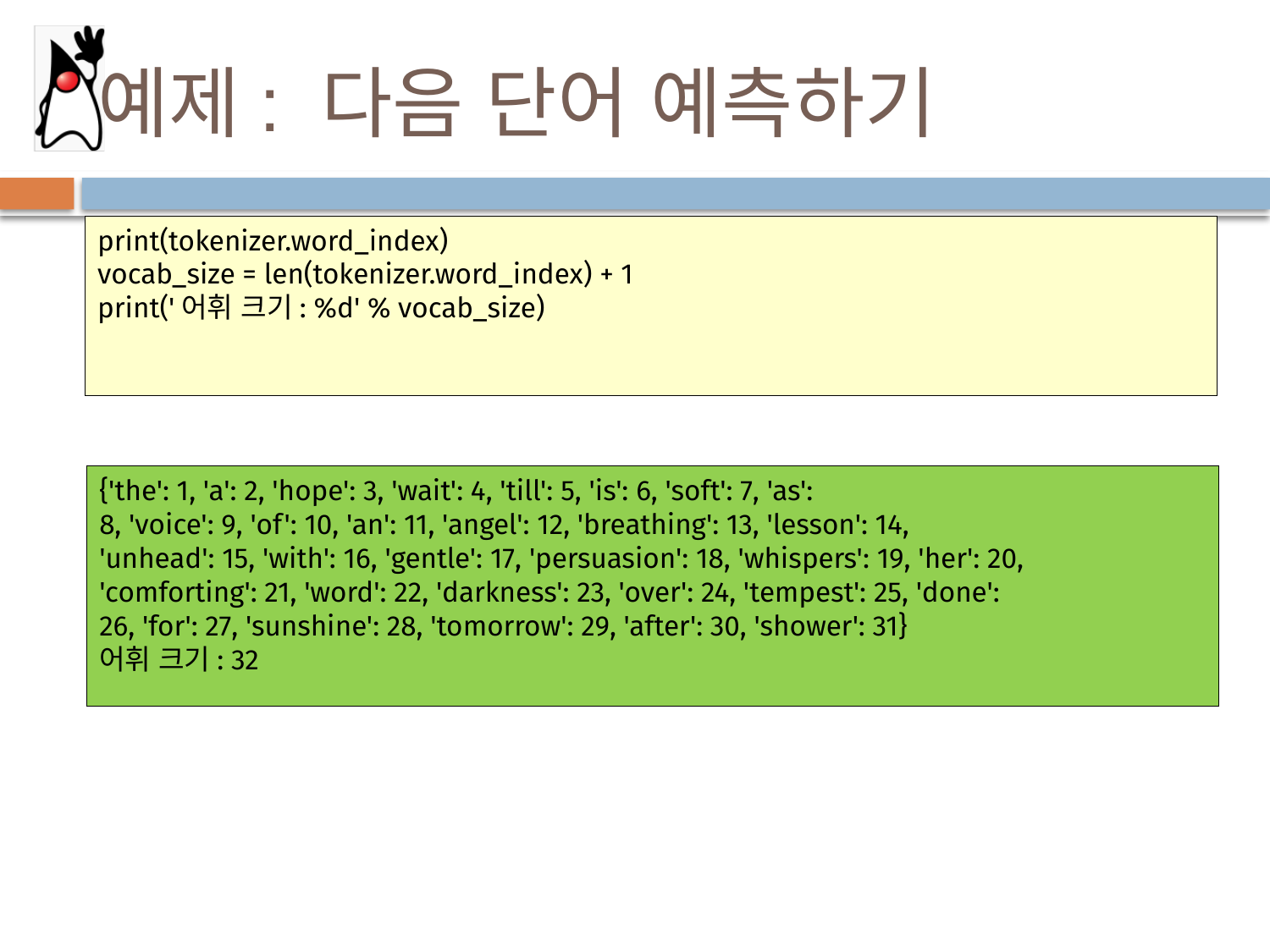

# 예제: 다음 단어 예측하기
print(tokenizer.word_index)
vocab_size = len(tokenizer.word_index) + 1
print('어휘 크기: %d' % vocab_size)
{'the': 1, 'a': 2, 'hope': 3, 'wait': 4, 'till': 5, 'is': 6, 'soft': 7, 'as':
8, 'voice': 9, 'of': 10, 'an': 11, 'angel': 12, 'breathing': 13, 'lesson': 14,
'unhead': 15, 'with': 16, 'gentle': 17, 'persuasion': 18, 'whispers': 19, 'her': 20,
'comforting': 21, 'word': 22, 'darkness': 23, 'over': 24, 'tempest': 25, 'done':
26, 'for': 27, 'sunshine': 28, 'tomorrow': 29, 'after': 30, 'shower': 31}
어휘 크기: 32